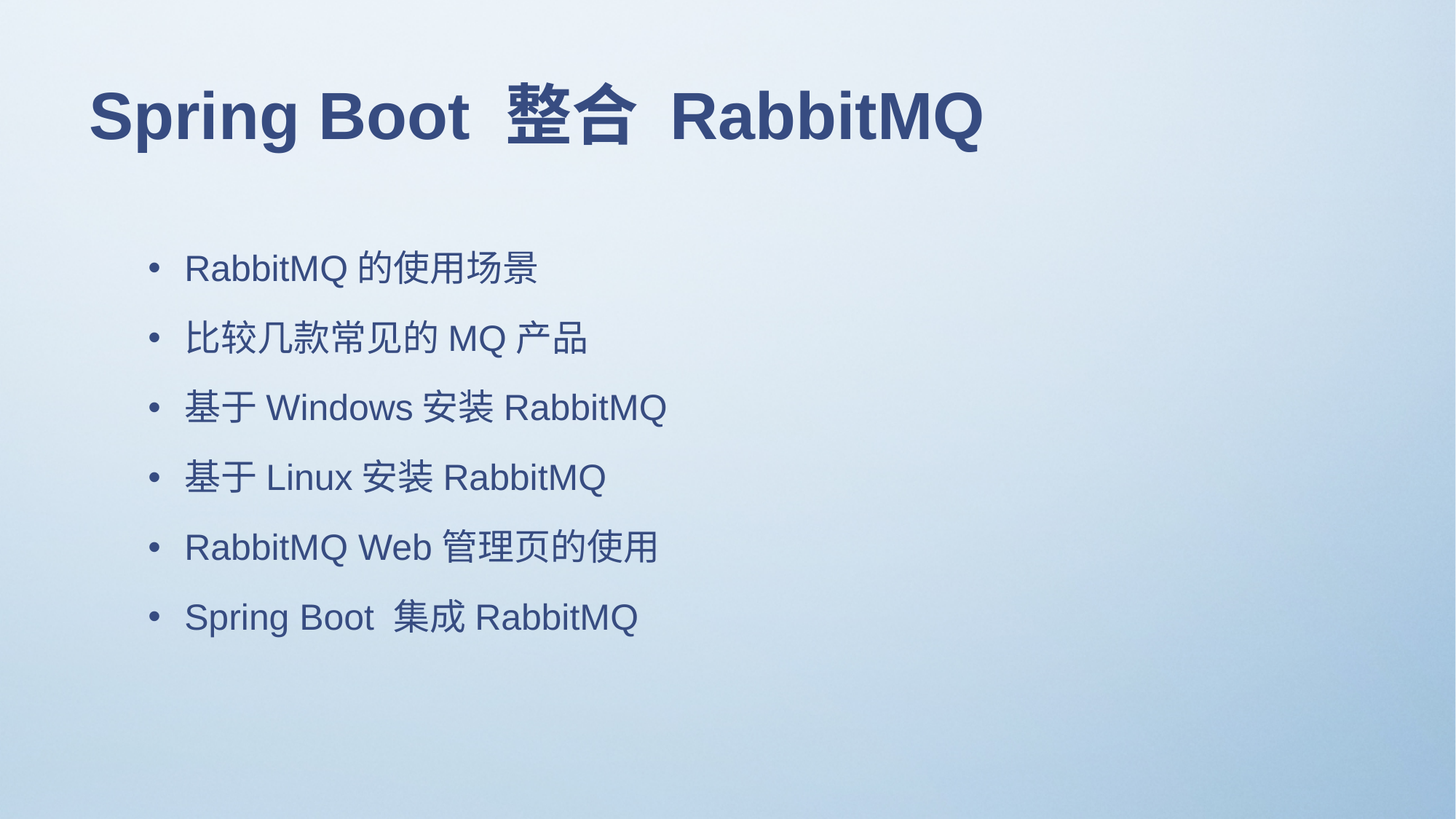

# Spring Boot 整合 RabbitMQ

RabbitMQ的使用场景
比较几款常见的MQ产品
基于Windows安装RabbitMQ
基于Linux安装RabbitMQ
RabbitMQ Web管理页的使用
Spring Boot 集成RabbitMQ